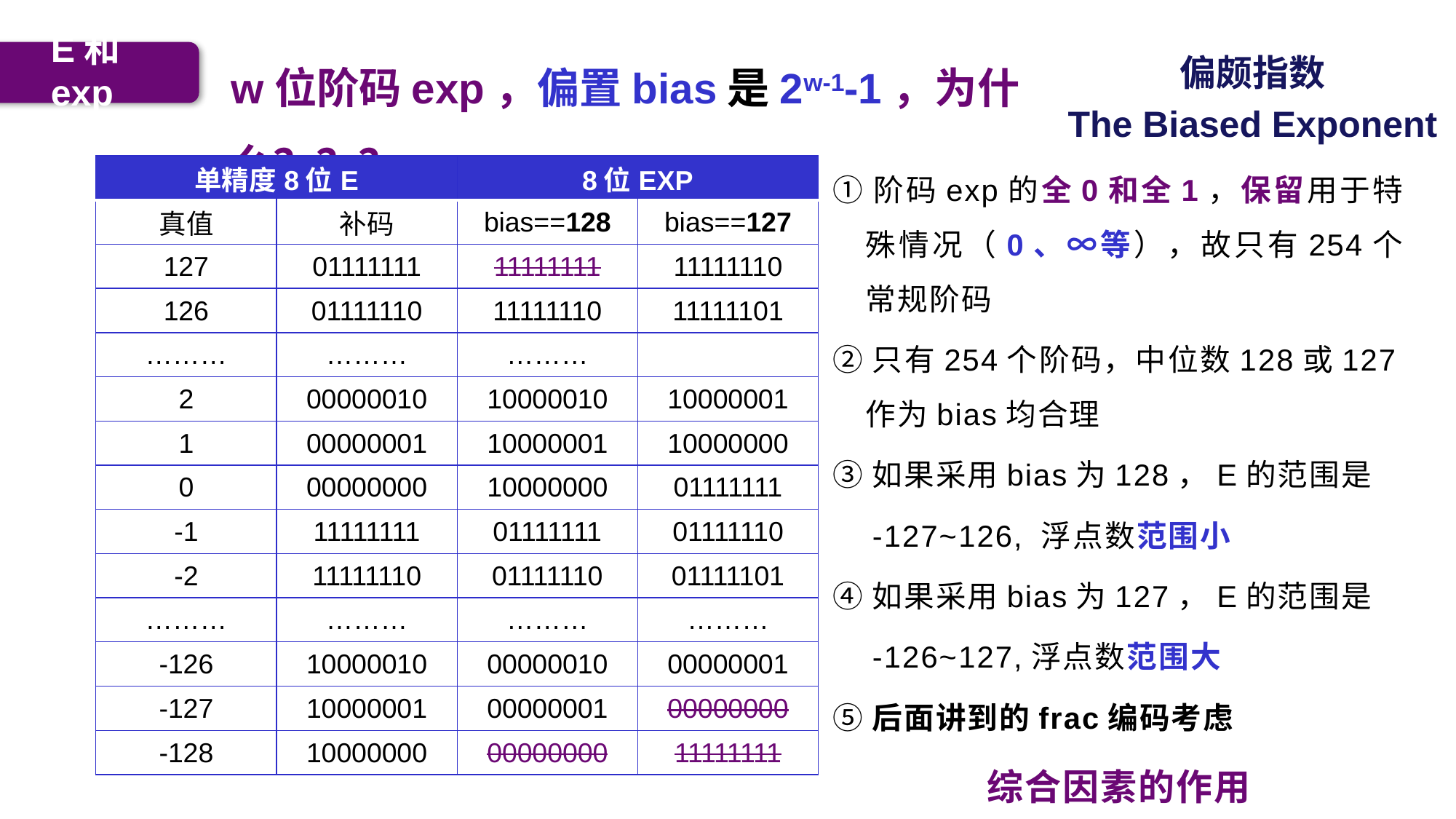

w位阶码exp，偏置bias是2w-1-1，为什么？？？
E和exp

偏颇指数
The Biased Exponent
①阶码exp的全0和全1，保留用于特殊情况（0、∞等），故只有254个常规阶码
②只有254个阶码，中位数128或127作为bias均合理
③如果采用bias为128，E的范围是
    -127~126, 浮点数范围小
④如果采用bias为127，E的范围是
    -126~127,浮点数范围大
⑤后面讲到的frac编码考虑
综合因素的作用
| 单精度8位E |  | 8位EXP | EXP-----IEEE754 |
| --- | --- | --- | --- |
| 真值 | 补码 | bias==128 | bias==127 |
| 127 | 01111111 | 11111111 | 11111110 |
| 126 | 01111110 | 11111110 | 11111101 |
| ……… | ……… | ……… |  |
| 2 | 00000010 | 10000010 | 10000001 |
| 1 | 00000001 | 10000001 | 10000000 |
| 0 | 00000000 | 10000000 | 01111111 |
| -1 | 11111111 | 01111111 | 01111110 |
| -2 | 11111110 | 01111110 | 01111101 |
| ……… | ……… | ……… | ……… |
| -126 | 10000010 | 00000010 | 00000001 |
| -127 | 10000001 | 00000001 | 00000000 |
| -128 | 10000000 | 00000000 | 11111111 |